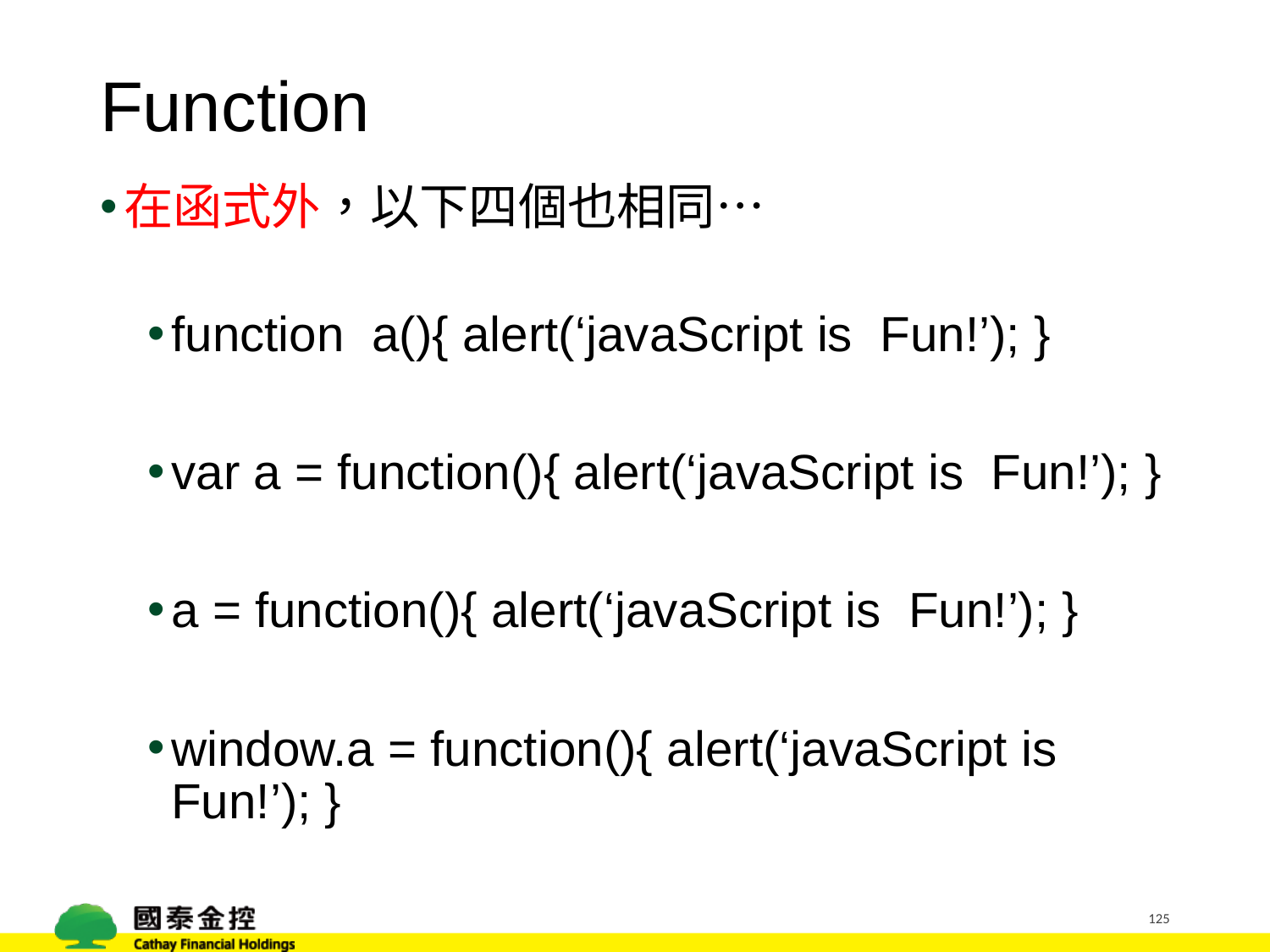

# Function
在函式外，以下四個也相同…

function  a(){ alert(‘javaScript is  Fun!’); }

var a = function(){ alert(‘javaScript is  Fun!’); }

a = function(){ alert(‘javaScript is  Fun!’); }

window.a = function(){ alert(‘javaScript is  Fun!’); }